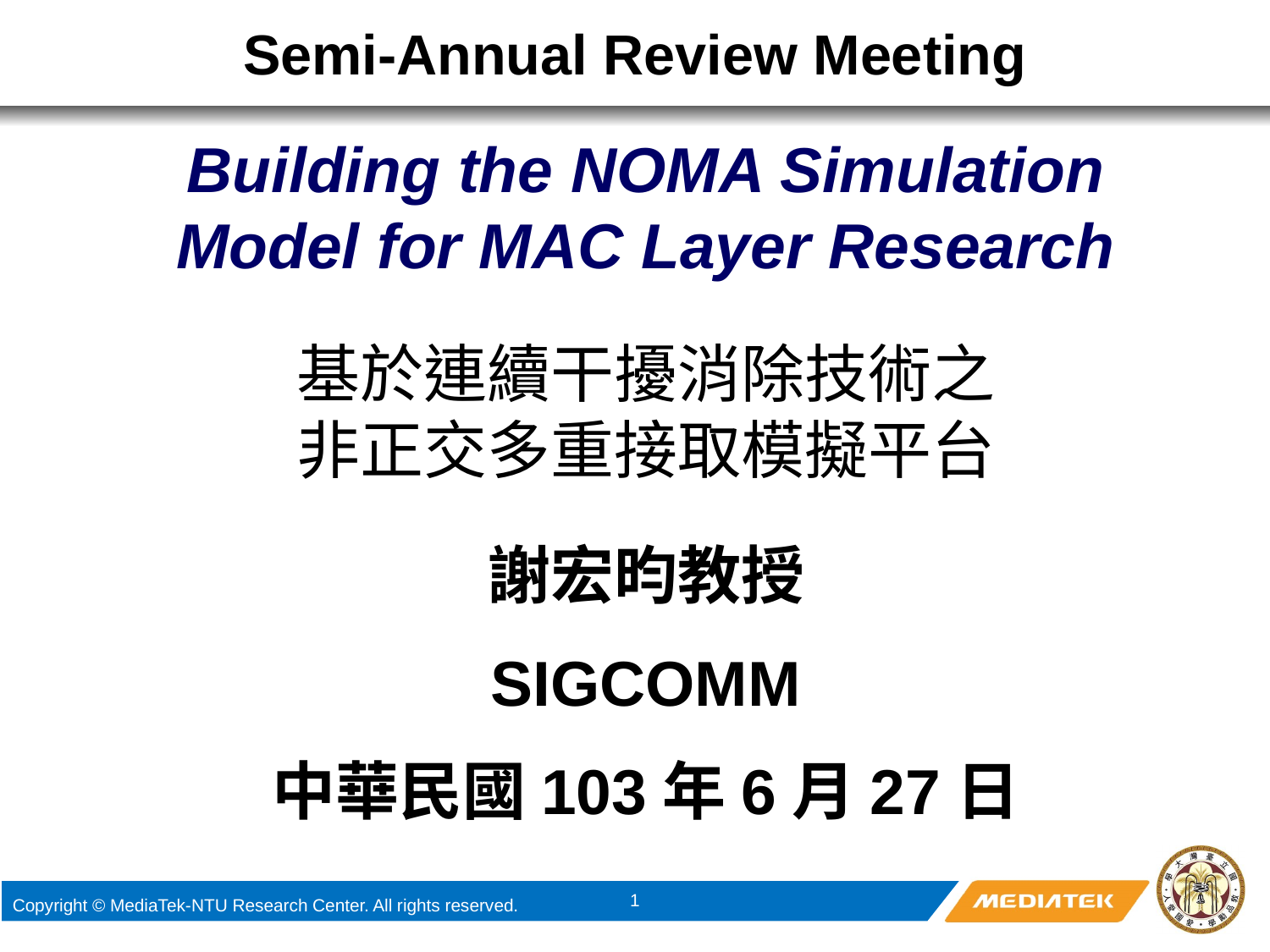

# Semi-Annual Review Meeting

Building the NOMA Simulation Model for MAC Layer Research
基於連續干擾消除技術之
非正交多重接取模擬平台
謝宏昀教授
SIGCOMM
中華民國103年6月27日
1